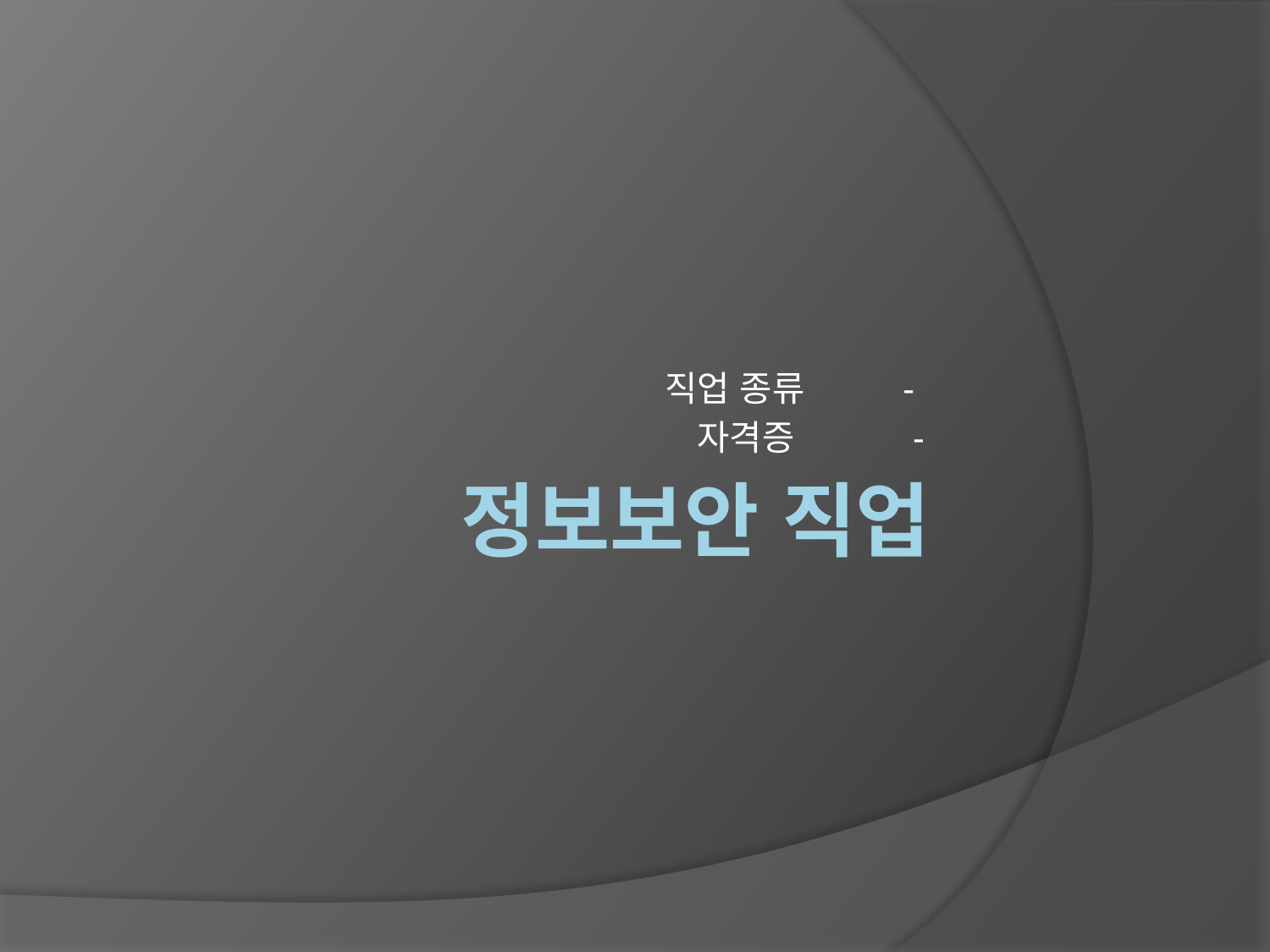

직업 종류         -
        자격증           -
# 정보보안 직업